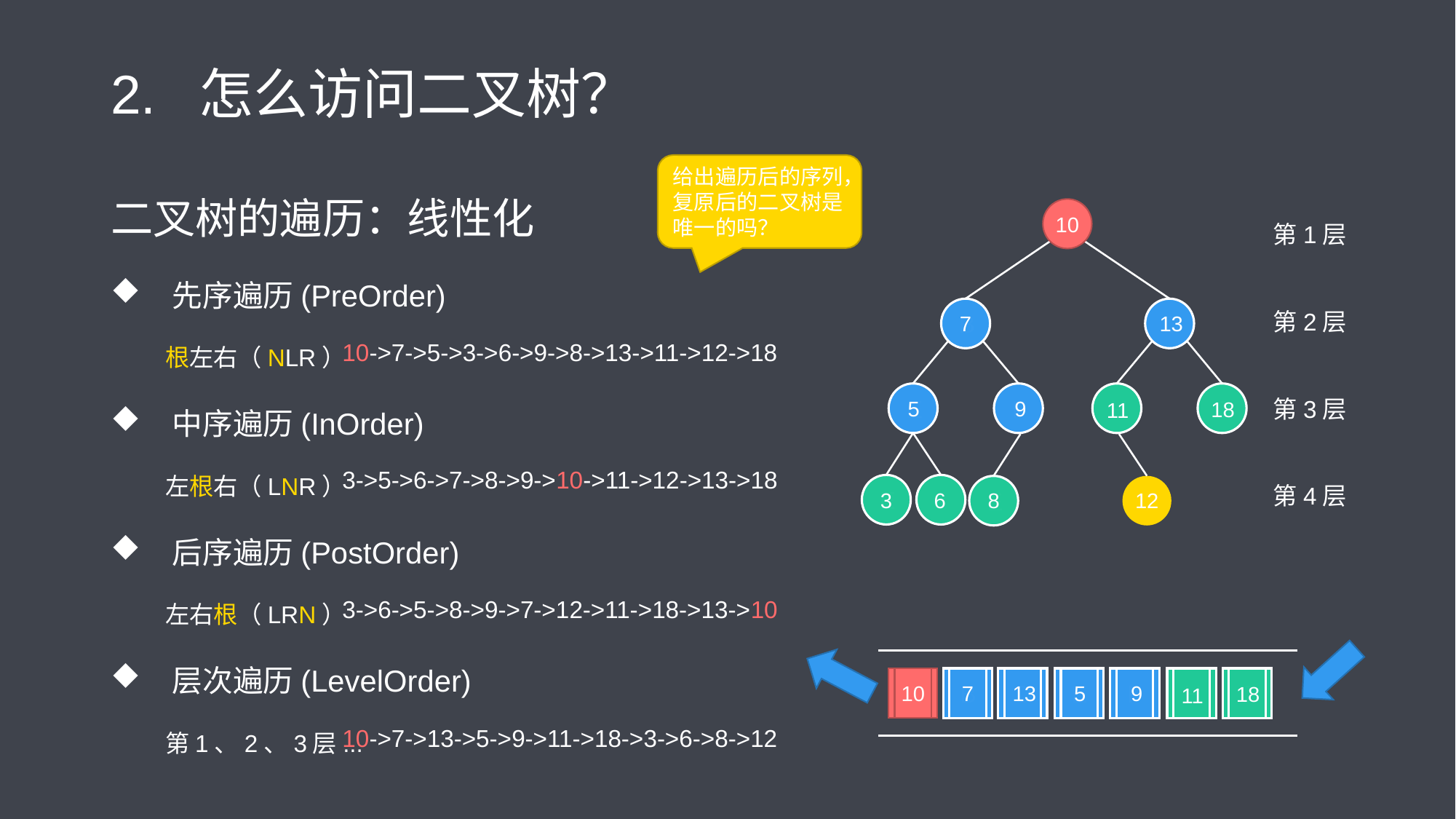

# 怎么访问二叉树？
给出遍历后的序列，复原后的二叉树是唯一的吗？
二叉树的遍历：线性化
先序遍历(PreOrder)
根左右（NLR）
中序遍历(InOrder)
左根右（LNR）
后序遍历(PostOrder)
左右根（LRN）
层次遍历(LevelOrder)
第1、2、3层...
A
10
B
7
D
13
E
5
F
9
H
11
J
18
J
12
E
3
J
6
E
8
第1层

第2层

第3层

第4层
10->7->5->3->6->9->8->13->11->12->18
3->5->6->7->8->9->10->11->12->13->18
3->6->5->8->9->7->12->11->18->13->10

A
10
B
7
D
13
E
5
F
9
H
11
J
18
10->7->13->5->9->11->18->3->6->8->12